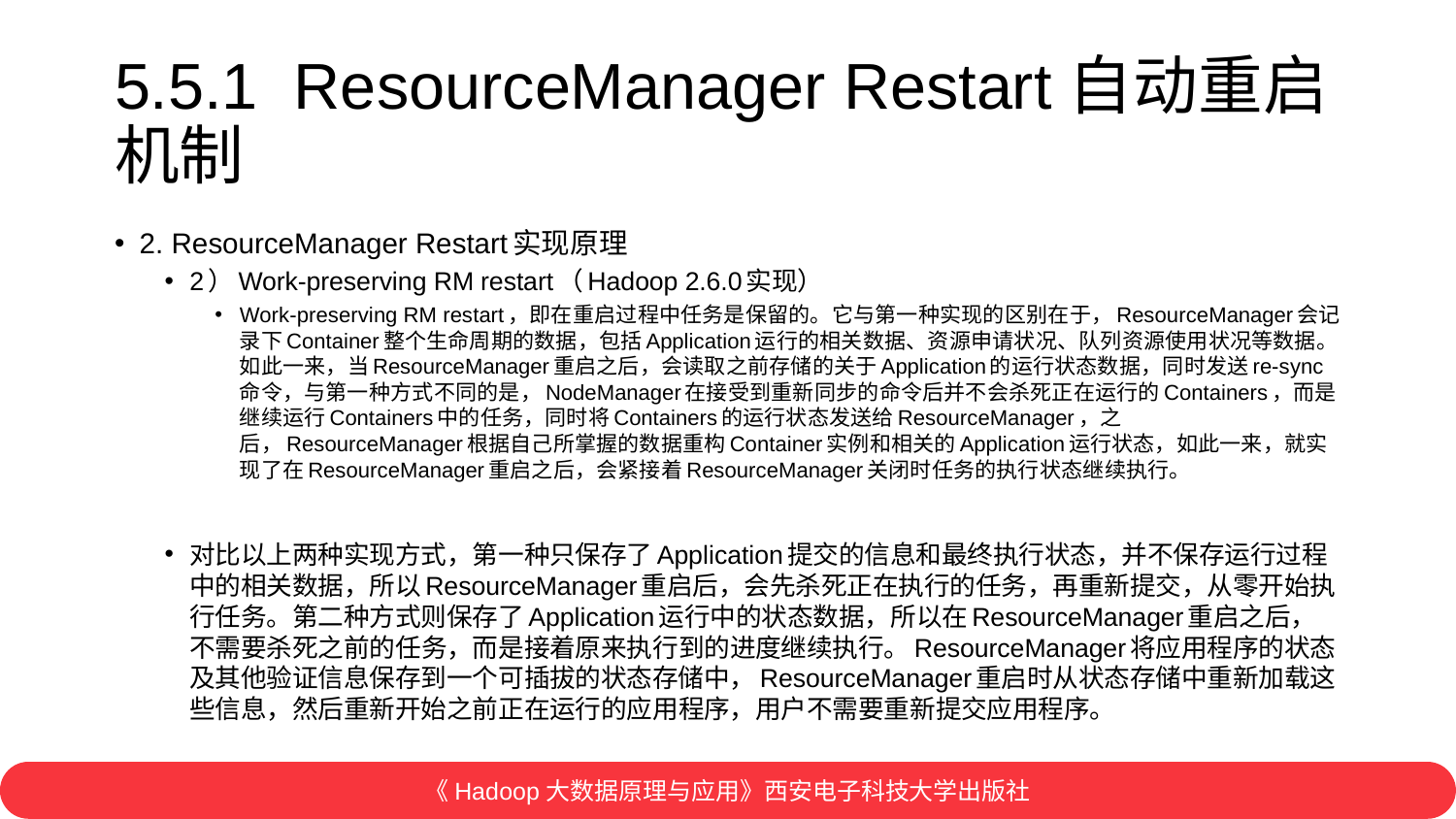

# 5.5.1  ResourceManager Restart自动重启机制
2. ResourceManager Restart实现原理
2）Work-preserving RM restart（Hadoop 2.6.0实现）
Work-preserving RM restart，即在重启过程中任务是保留的。它与第一种实现的区别在于，ResourceManager会记录下Container整个生命周期的数据，包括Application运行的相关数据、资源申请状况、队列资源使用状况等数据。如此一来，当ResourceManager重启之后，会读取之前存储的关于Application的运行状态数据，同时发送re-sync命令，与第一种方式不同的是，NodeManager在接受到重新同步的命令后并不会杀死正在运行的Containers，而是继续运行Containers中的任务，同时将Containers的运行状态发送给ResourceManager，之后，ResourceManager根据自己所掌握的数据重构Container实例和相关的Application运行状态，如此一来，就实现了在ResourceManager重启之后，会紧接着ResourceManager关闭时任务的执行状态继续执行。

对比以上两种实现方式，第一种只保存了Application提交的信息和最终执行状态，并不保存运行过程中的相关数据，所以ResourceManager重启后，会先杀死正在执行的任务，再重新提交，从零开始执行任务。第二种方式则保存了Application运行中的状态数据，所以在ResourceManager重启之后，不需要杀死之前的任务，而是接着原来执行到的进度继续执行。ResourceManager将应用程序的状态及其他验证信息保存到一个可插拔的状态存储中，ResourceManager重启时从状态存储中重新加载这些信息，然后重新开始之前正在运行的应用程序，用户不需要重新提交应用程序。